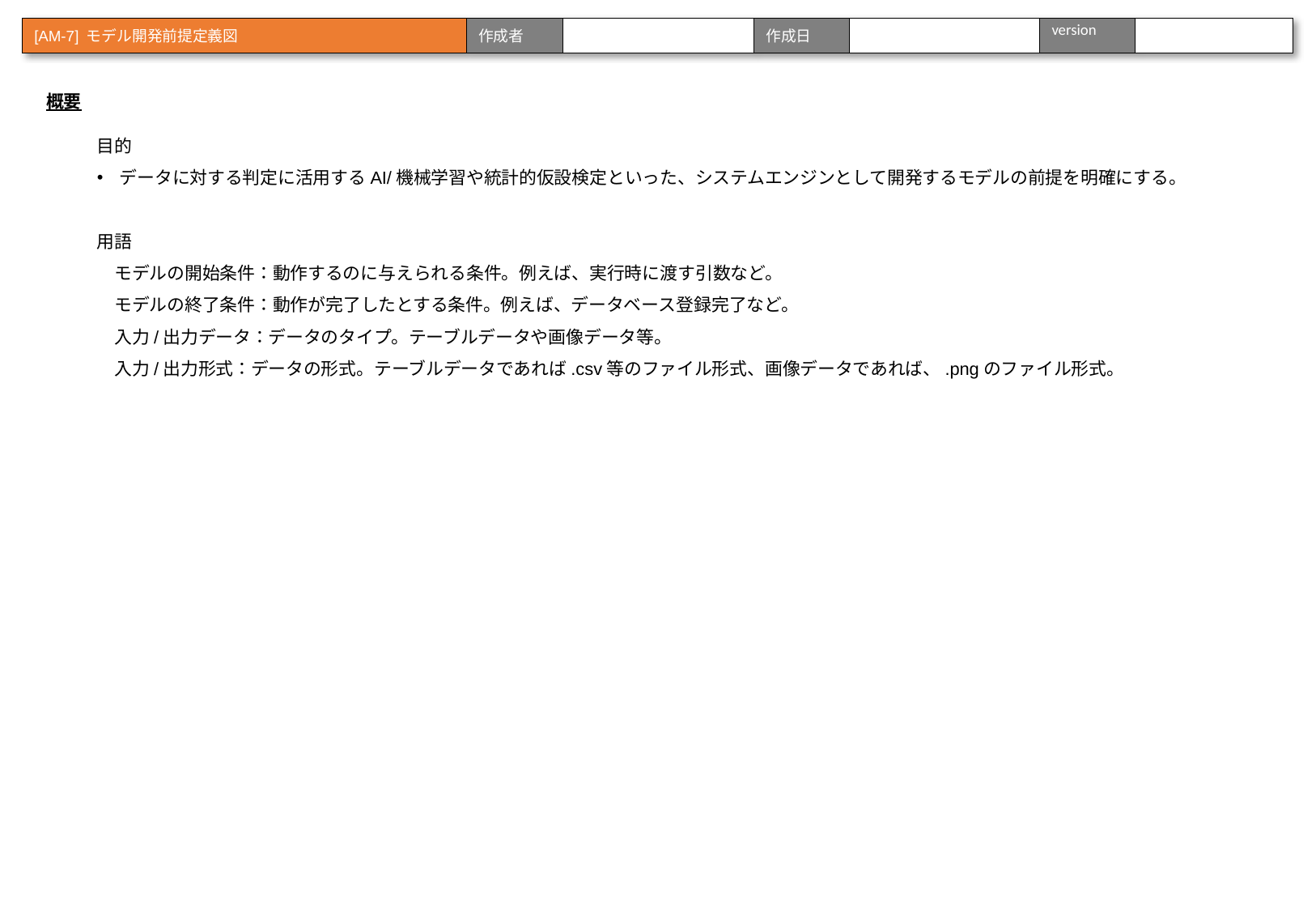

| [AM-7] モデル開発前提定義図 | 作成者 |  | 作成日 |  | version |  |
| --- | --- | --- | --- | --- | --- | --- |
概要
目的
データに対する判定に活用するAI/機械学習や統計的仮設検定といった、システムエンジンとして開発するモデルの前提を明確にする。

用語
　モデルの開始条件：動作するのに与えられる条件。例えば、実行時に渡す引数など。
　モデルの終了条件：動作が完了したとする条件。例えば、データベース登録完了など。
　入力/出力データ：データのタイプ。テーブルデータや画像データ等。
　入力/出力形式：データの形式。テーブルデータであれば.csv等のファイル形式、画像データであれば、.pngのファイル形式。